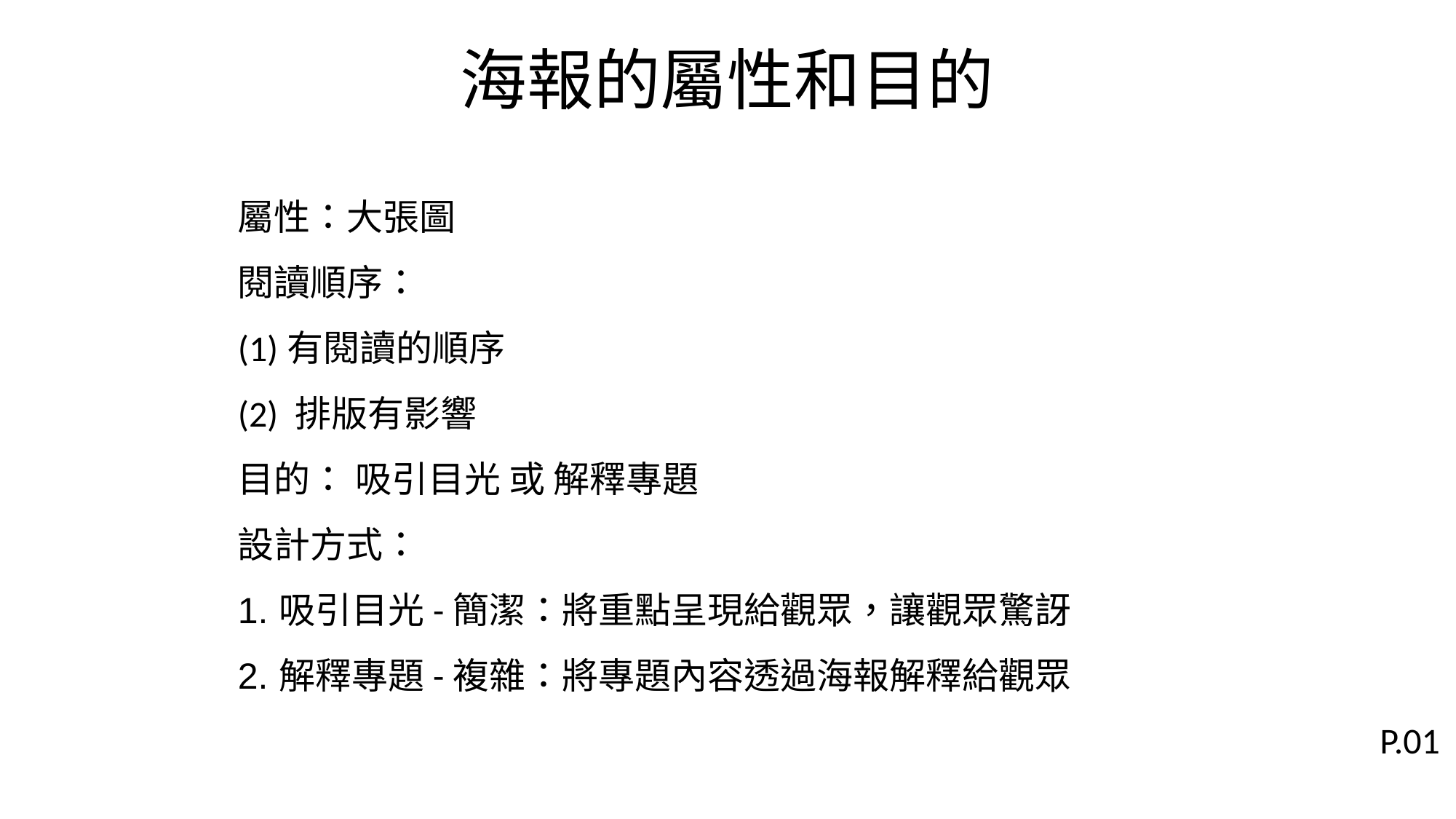

# 海報的屬性和目的
屬性：大張圖
閱讀順序：
(1)有閱讀的順序
(2) 排版有影響
目的： 吸引目光 或 解釋專題
設計方式：
吸引目光-簡潔：將重點呈現給觀眾，讓觀眾驚訝
解釋專題-複雜：將專題內容透過海報解釋給觀眾

P.01